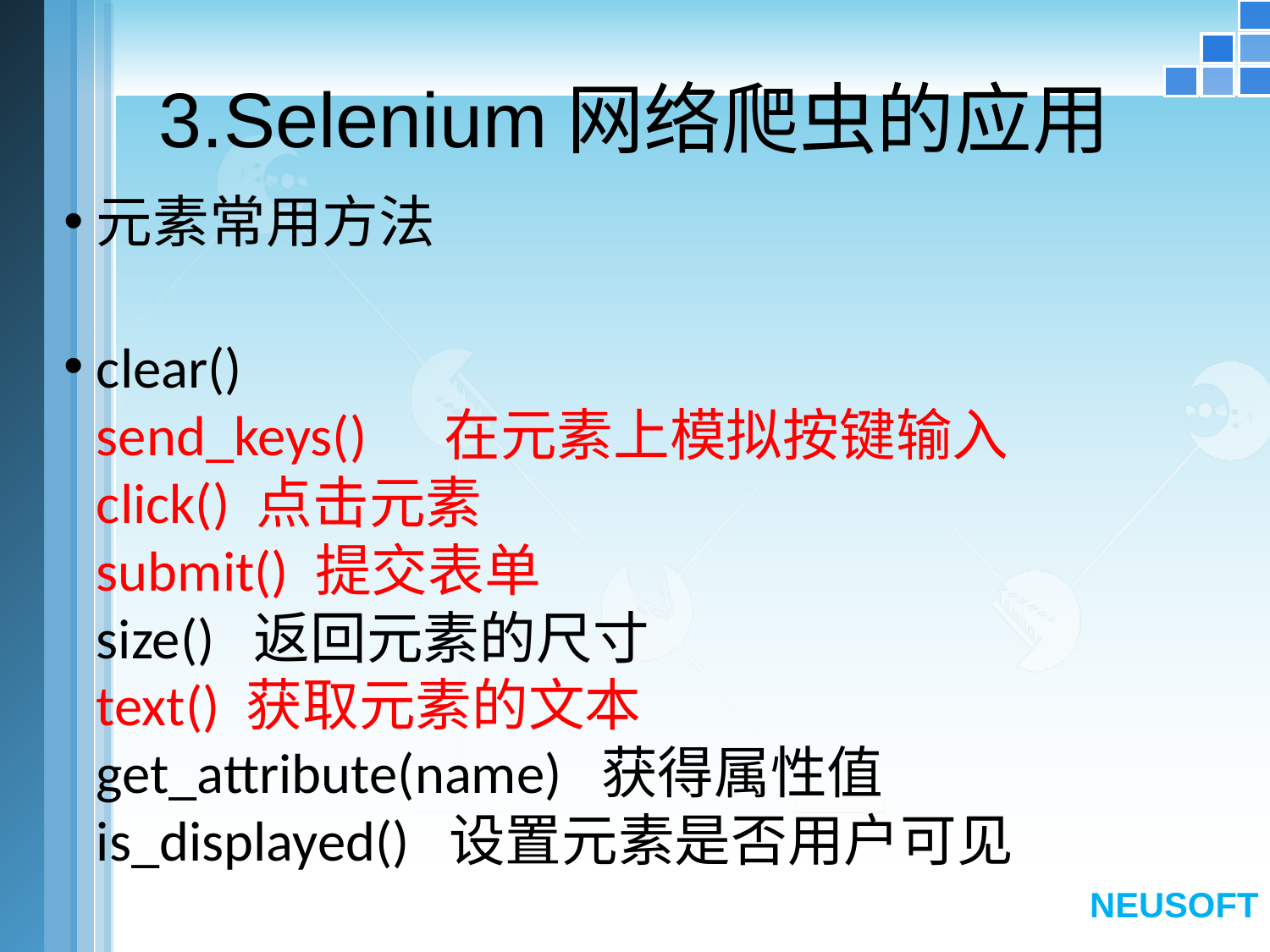

# 3.Selenium网络爬虫的应用
元素常用方法
clear()
send_keys()     在元素上模拟按键输入
click() 点击元素
submit() 提交表单
size()  返回元素的尺寸
text() 获取元素的文本
get_attribute(name)  获得属性值
is_displayed()  设置元素是否用户可见